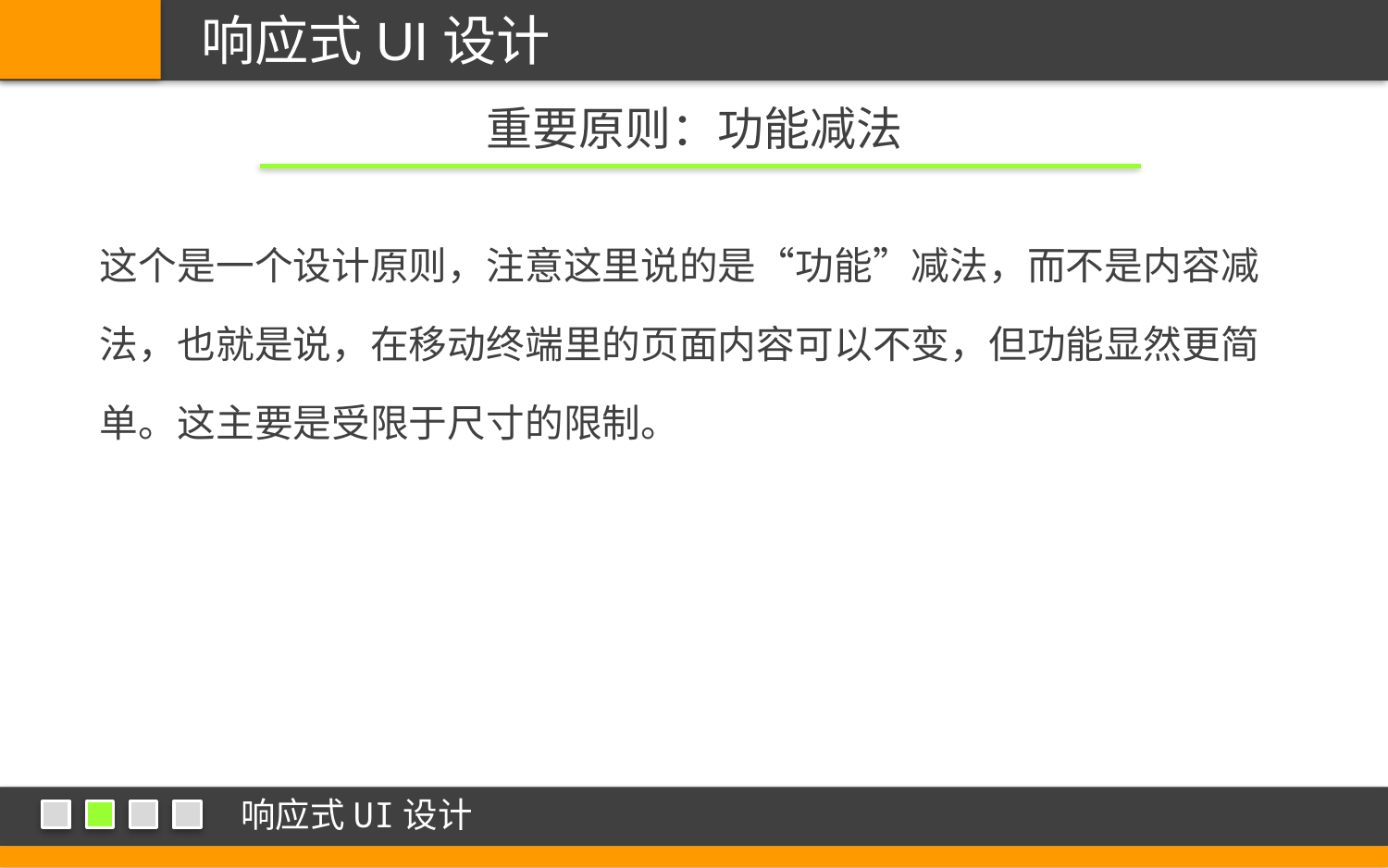

响应式UI设计
重要原则：功能减法
这个是一个设计原则，注意这里说的是“功能”减法，而不是内容减法，也就是说，在移动终端里的页面内容可以不变，但功能显然更简单。这主要是受限于尺寸的限制。
响应式UI设计